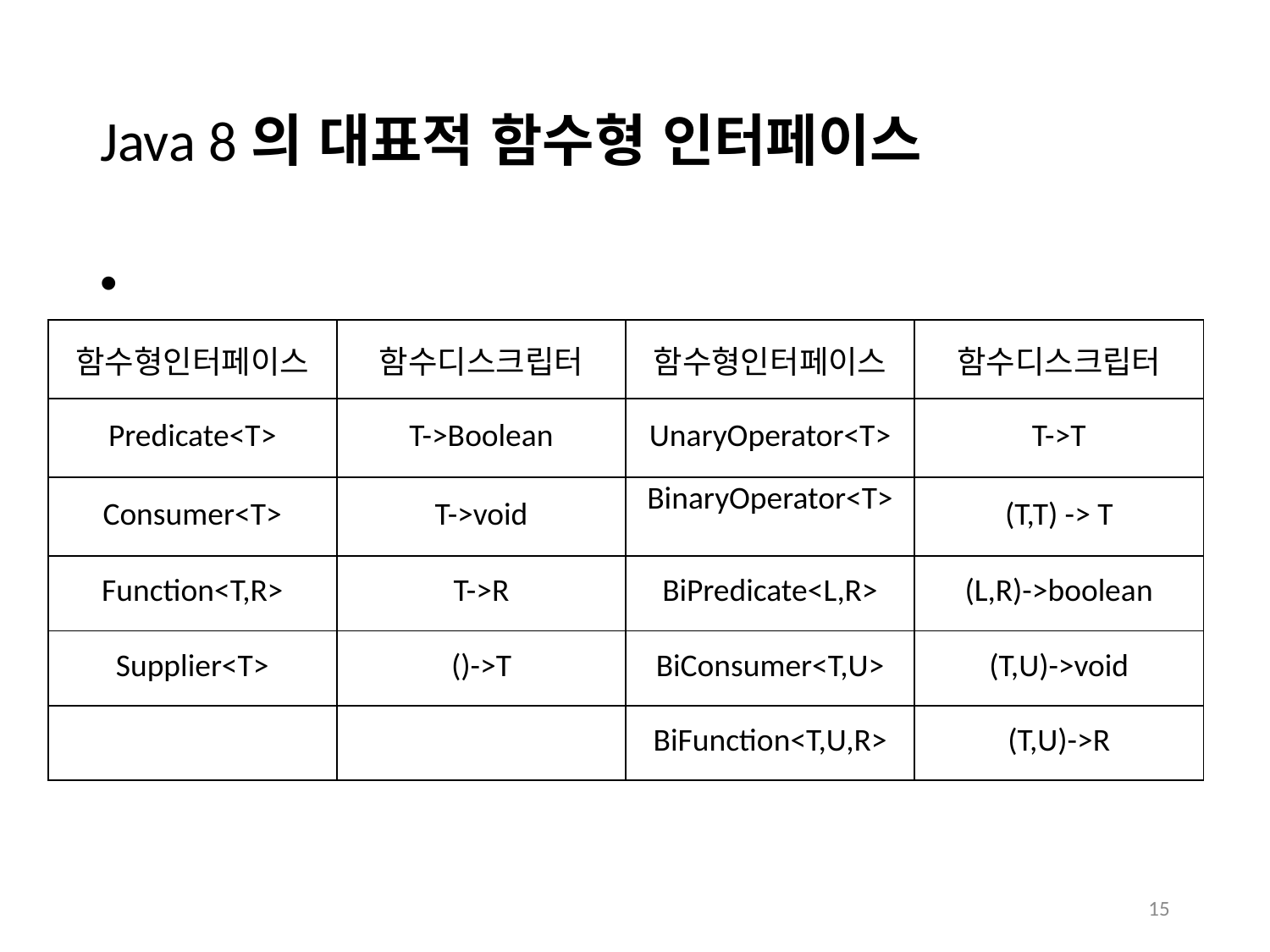

# Java 8의 대표적 함수형 인터페이스

| 함수형인터페이스 | 함수디스크립터 | 함수형인터페이스 | 함수디스크립터 |
| --- | --- | --- | --- |
| Predicate<T> | T->Boolean | UnaryOperator<T> | T->T |
| Consumer<T> | T->void | BinaryOperator<T> | (T,T) -> T |
| Function<T,R> | T->R | BiPredicate<L,R> | (L,R)->boolean |
| Supplier<T> | ()->T | BiConsumer<T,U> | (T,U)->void |
|  |  | BiFunction<T,U,R> | (T,U)->R |
15